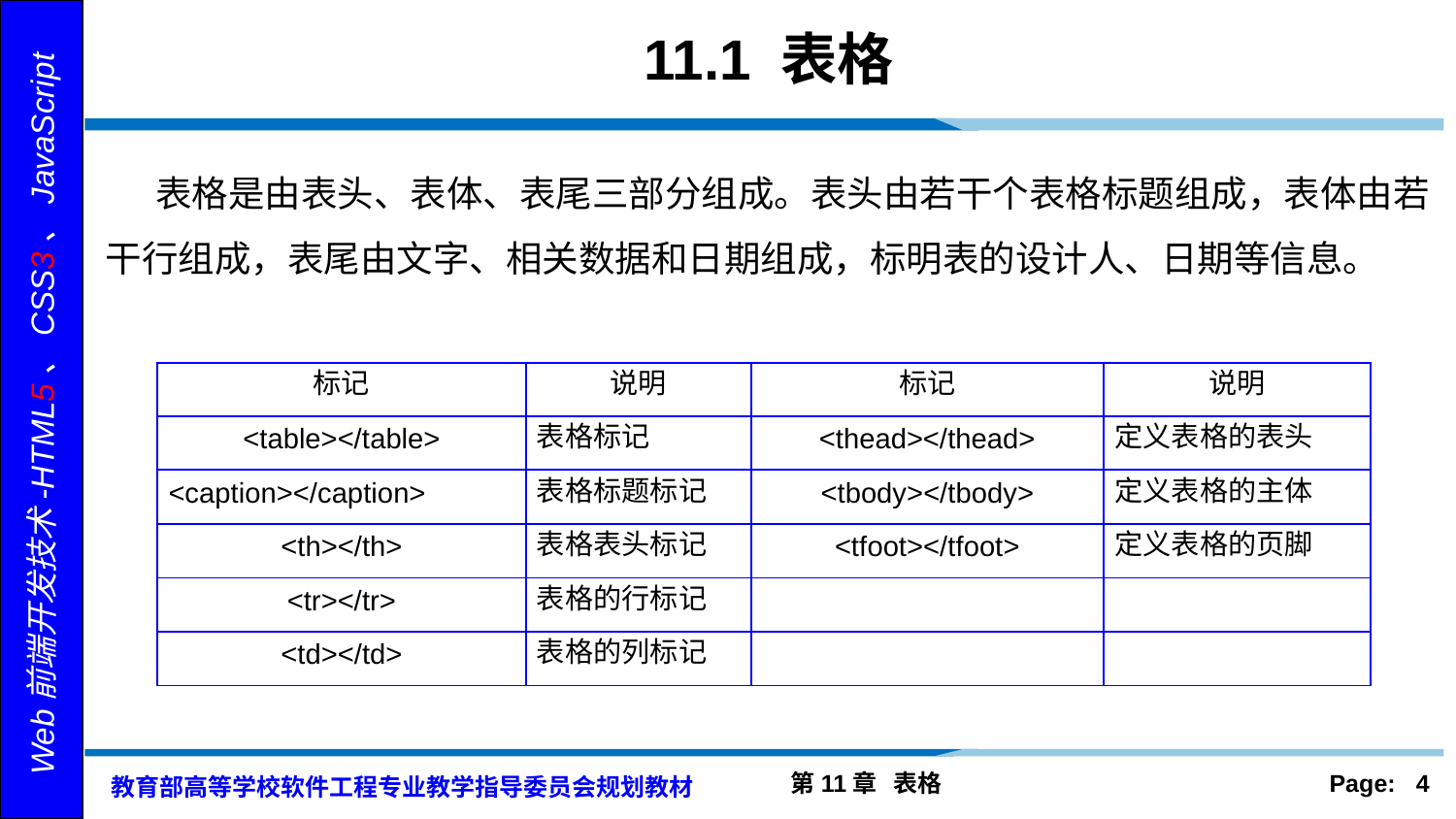

# 11.1 表格
     表格是由表头、表体、表尾三部分组成。表头由若干个表格标题组成，表体由若干行组成，表尾由文字、相关数据和日期组成，标明表的设计人、日期等信息。
| 标记 | 说明 | 标记 | 说明 |
| --- | --- | --- | --- |
| <table></table> | 表格标记 | <thead></thead> | 定义表格的表头 |
| <caption></caption> | 表格标题标记 | <tbody></tbody> | 定义表格的主体 |
| <th></th> | 表格表头标记 | <tfoot></tfoot> | 定义表格的页脚 |
| <tr></tr> | 表格的行标记 |  |  |
| <td></td> | 表格的列标记 |  |  |